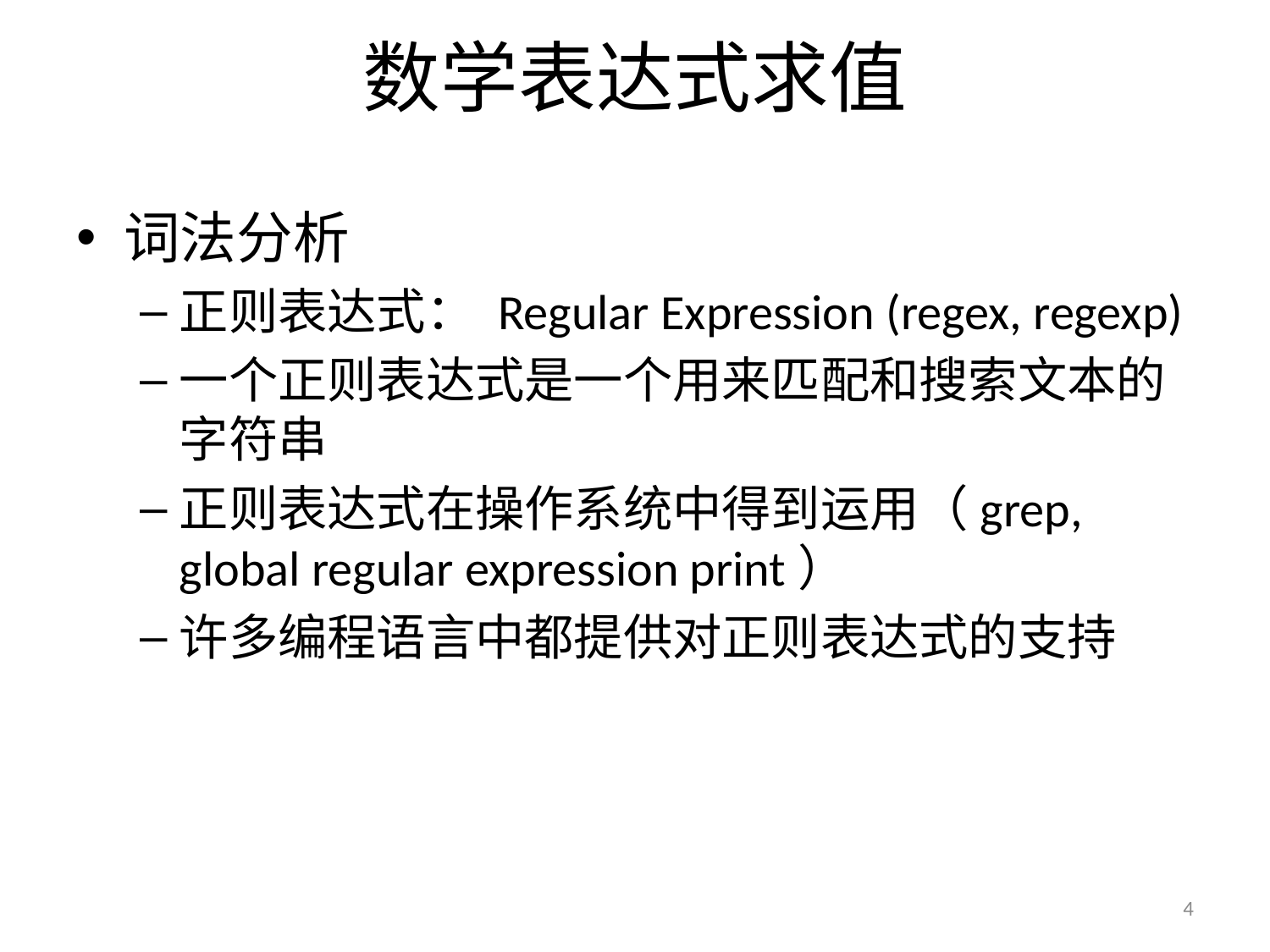

# 数学表达式求值
词法分析
正则表达式： Regular Expression (regex, regexp)
一个正则表达式是一个用来匹配和搜索文本的字符串
正则表达式在操作系统中得到运用（grep, global regular expression print）
许多编程语言中都提供对正则表达式的支持

4